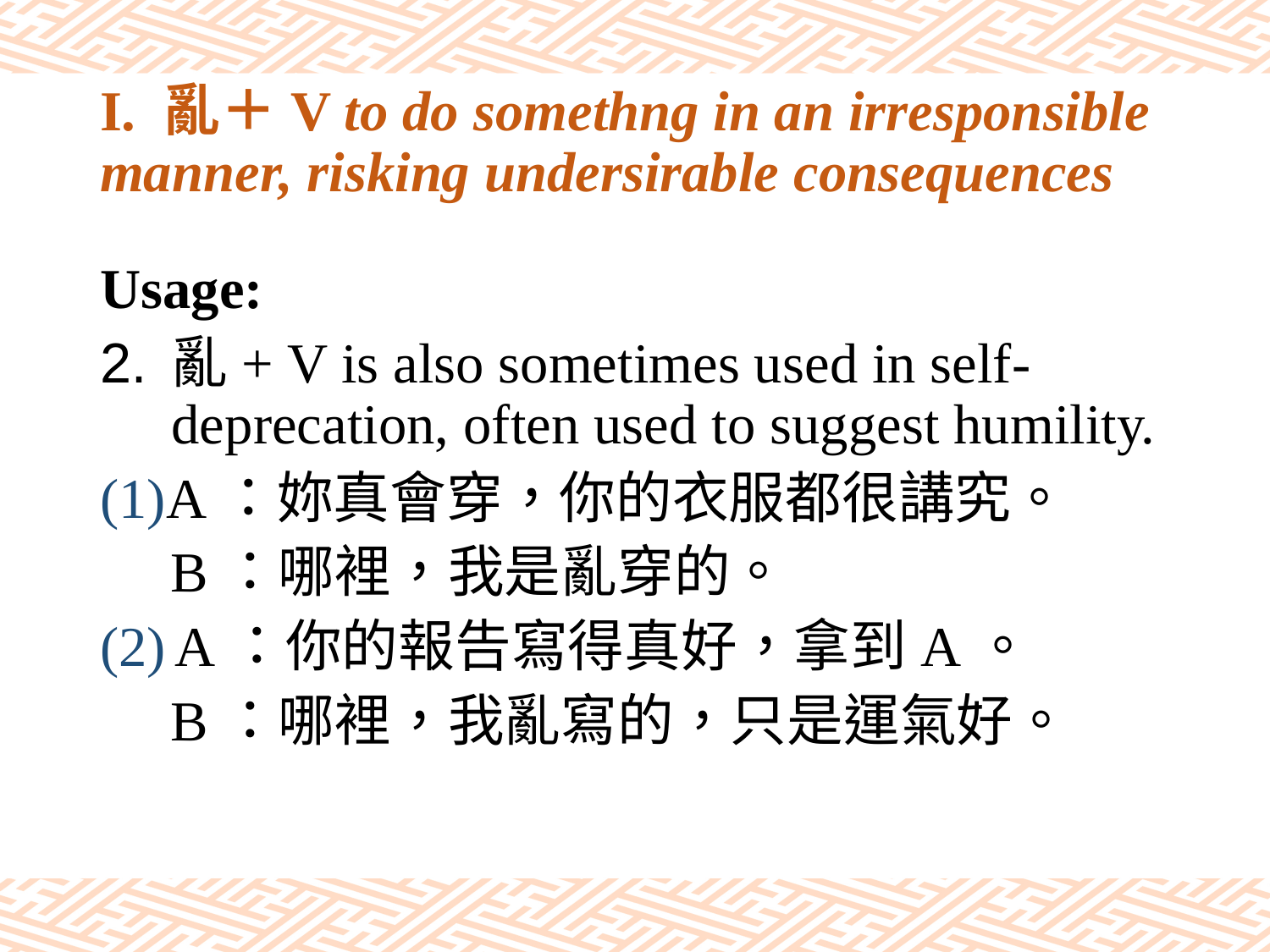

# I. 亂＋V to do somethng in an irresponsible manner, risking undersirable consequences
Usage:
亂+ V is also sometimes used in self-deprecation, often used to suggest humility.
(1)A：妳真會穿，你的衣服都很講究。
     B：哪裡，我是亂穿的。
(2) A：你的報告寫得真好，拿到A。
     B：哪裡，我亂寫的，只是運氣好。